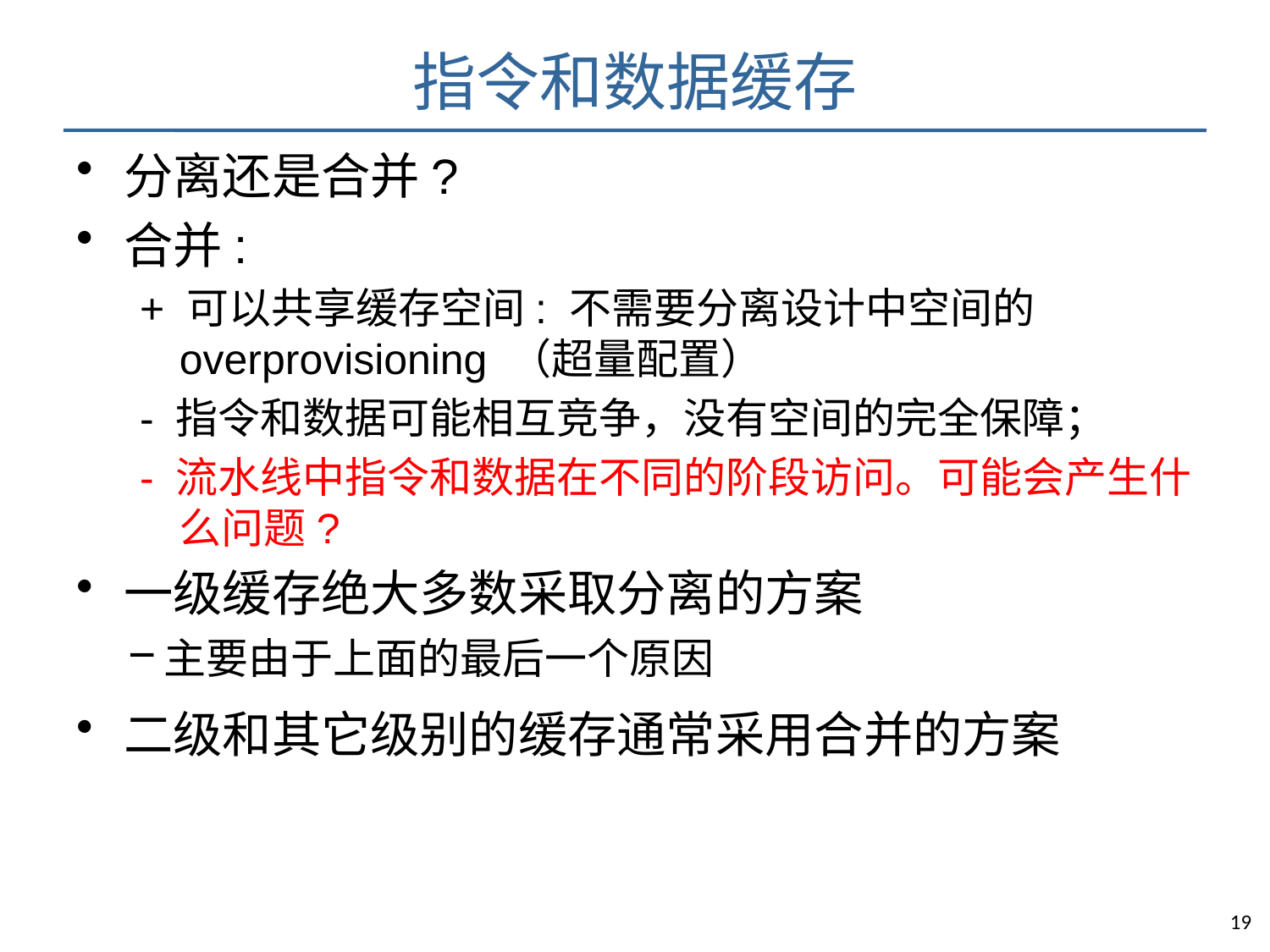

# 指令和数据缓存
分离还是合并?
合并:
+ 可以共享缓存空间: 不需要分离设计中空间的overprovisioning （超量配置）
- 指令和数据可能相互竞争，没有空间的完全保障；
- 流水线中指令和数据在不同的阶段访问。可能会产生什么问题?
一级缓存绝大多数采取分离的方案
主要由于上面的最后一个原因
二级和其它级别的缓存通常采用合并的方案

19